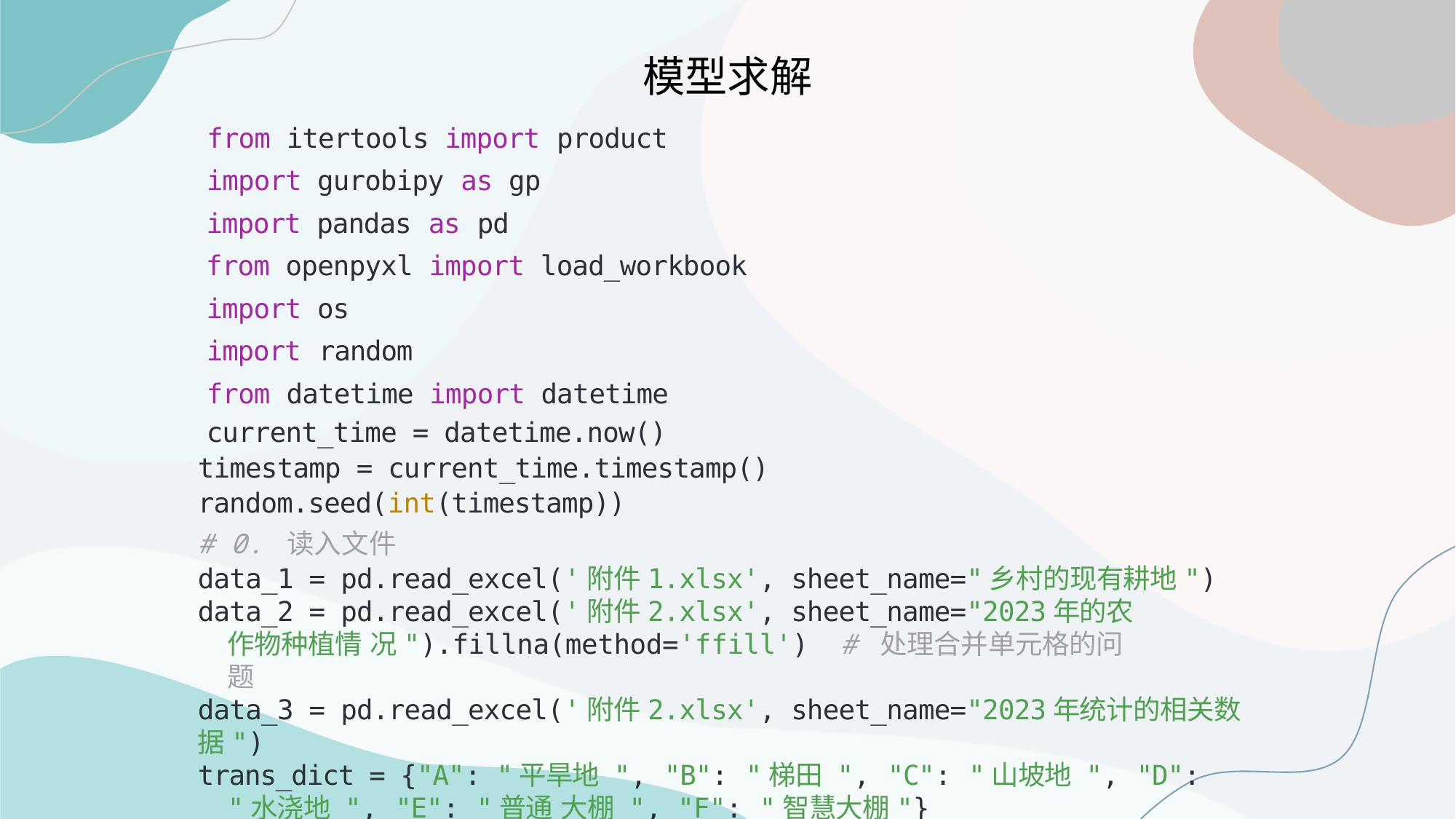

模型求解
from itertools import product
import gurobipy as gp
import pandas as pd
from openpyxl import load_workbook
import os
import random
from datetime import datetime
current_time = datetime.now()
timestamp = current_time.timestamp()
random.seed(int(timestamp))
# 0. 读⼊⽂件
data_1 = pd.read_excel('附件1.xlsx', sheet_name="乡村的现有耕地")
data_2 = pd.read_excel('附件2.xlsx', sheet_name="2023年的农作物种植情 况").fillna(method='ffill')  # 处理合并单元格的问题
data_3 = pd.read_excel('附件2.xlsx', sheet_name="2023年统计的相关数据")
trans_dict = {"A": "平旱地 ", "B": "梯⽥ ", "C": "⼭坡地 ", "D": "⽔浇地 ", "E": "普通 ⼤棚 ", "F": "智慧⼤棚"}